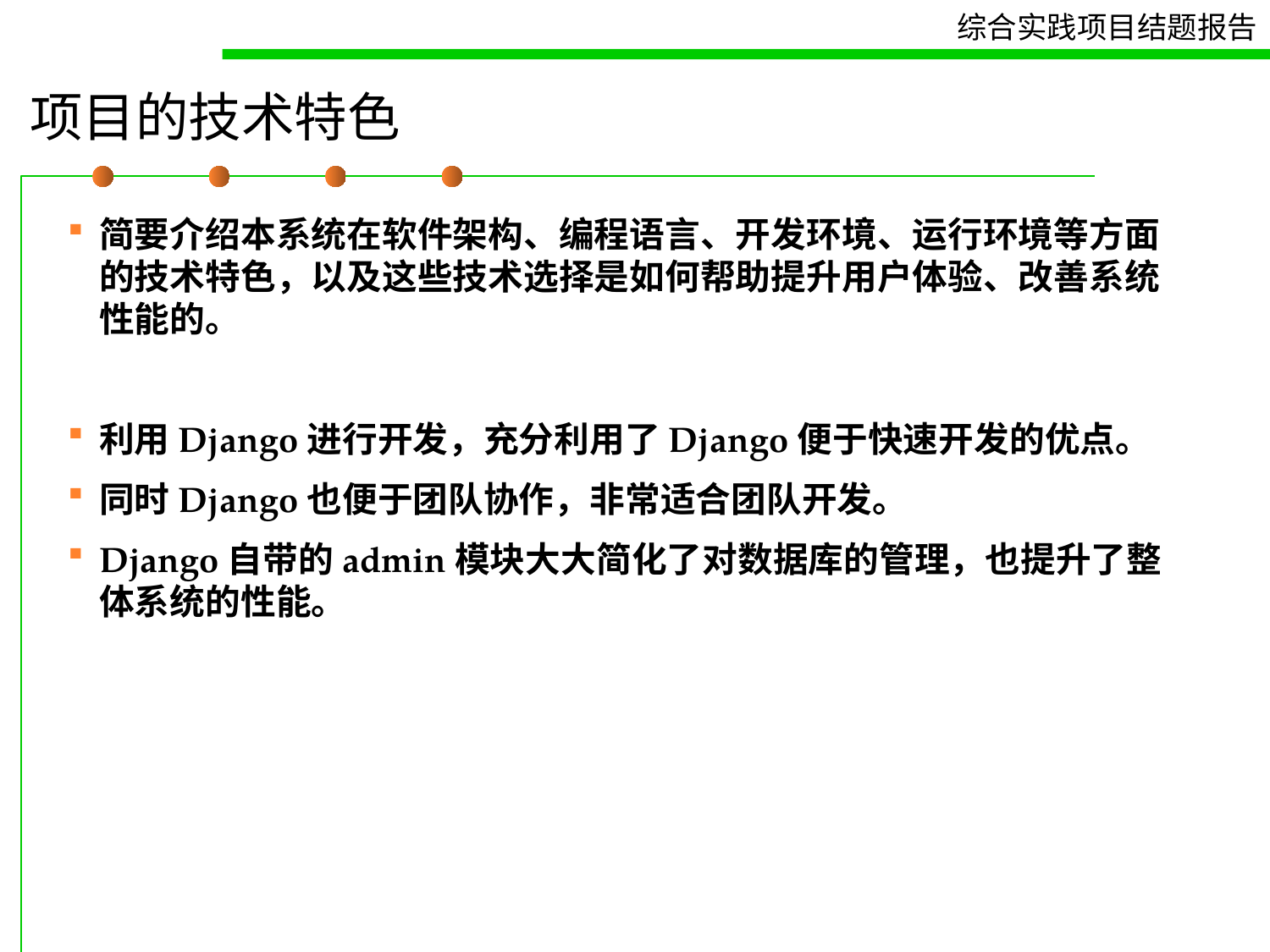

# 项目的技术特色
简要介绍本系统在软件架构、编程语言、开发环境、运行环境等方面的技术特色，以及这些技术选择是如何帮助提升用户体验、改善系统性能的。

利用Django进行开发，充分利用了Django便于快速开发的优点。
同时Django也便于团队协作，非常适合团队开发。
Django自带的admin模块大大简化了对数据库的管理，也提升了整体系统的性能。